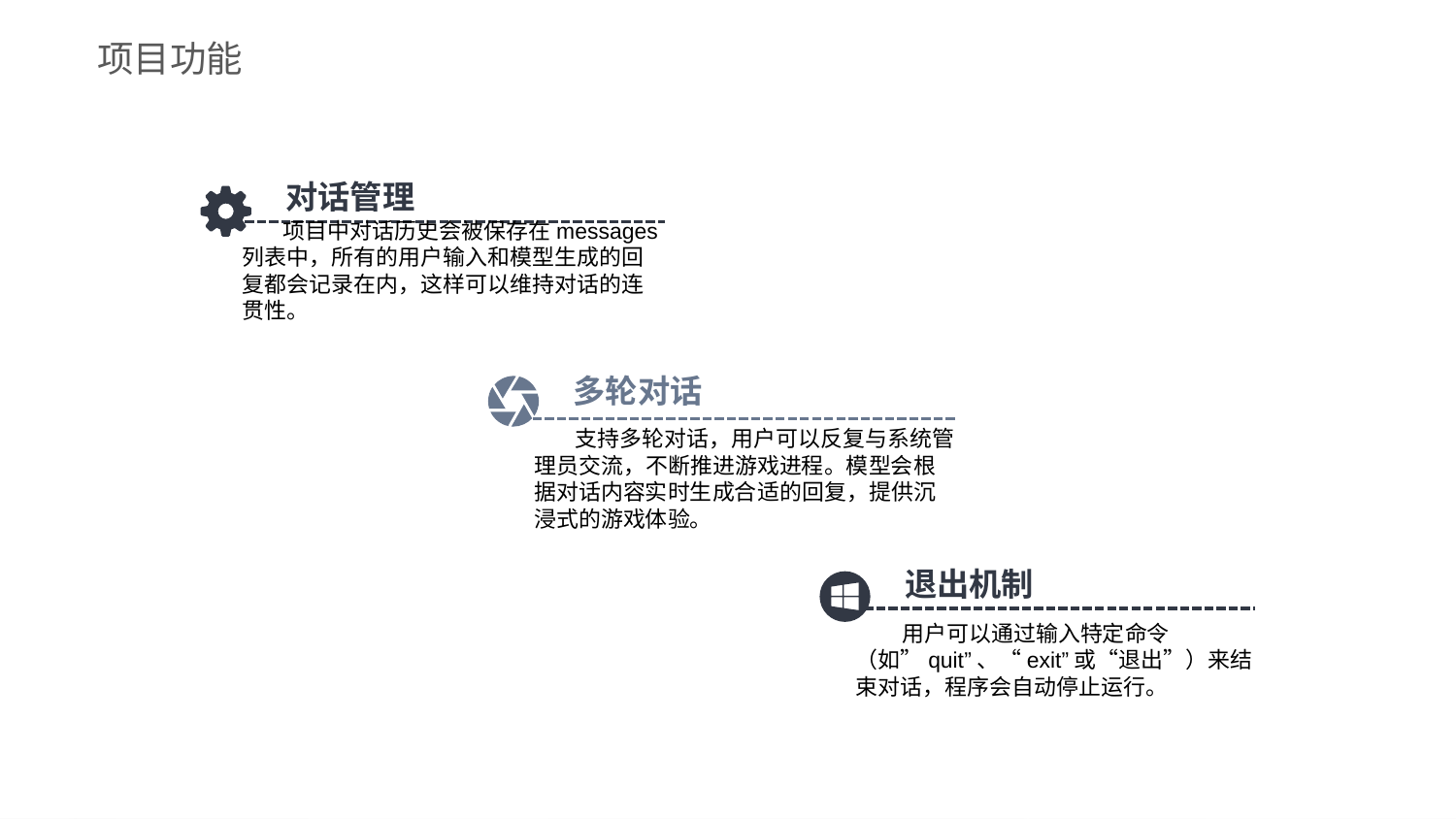

项目功能
对话管理
       项目中对话历史会被保存在messages列表中，所有的用户输入和模型生成的回复都会记录在内，这样可以维持对话的连贯性。

多轮对话
       支持多轮对话，用户可以反复与系统管理员交流，不断推进游戏进程。模型会根据对话内容实时生成合适的回复，提供沉浸式的游戏体验。

退出机制
        用户可以通过输入特定命令（如”quit”、“exit”或“退出”）来结束对话，程序会自动停止运行。